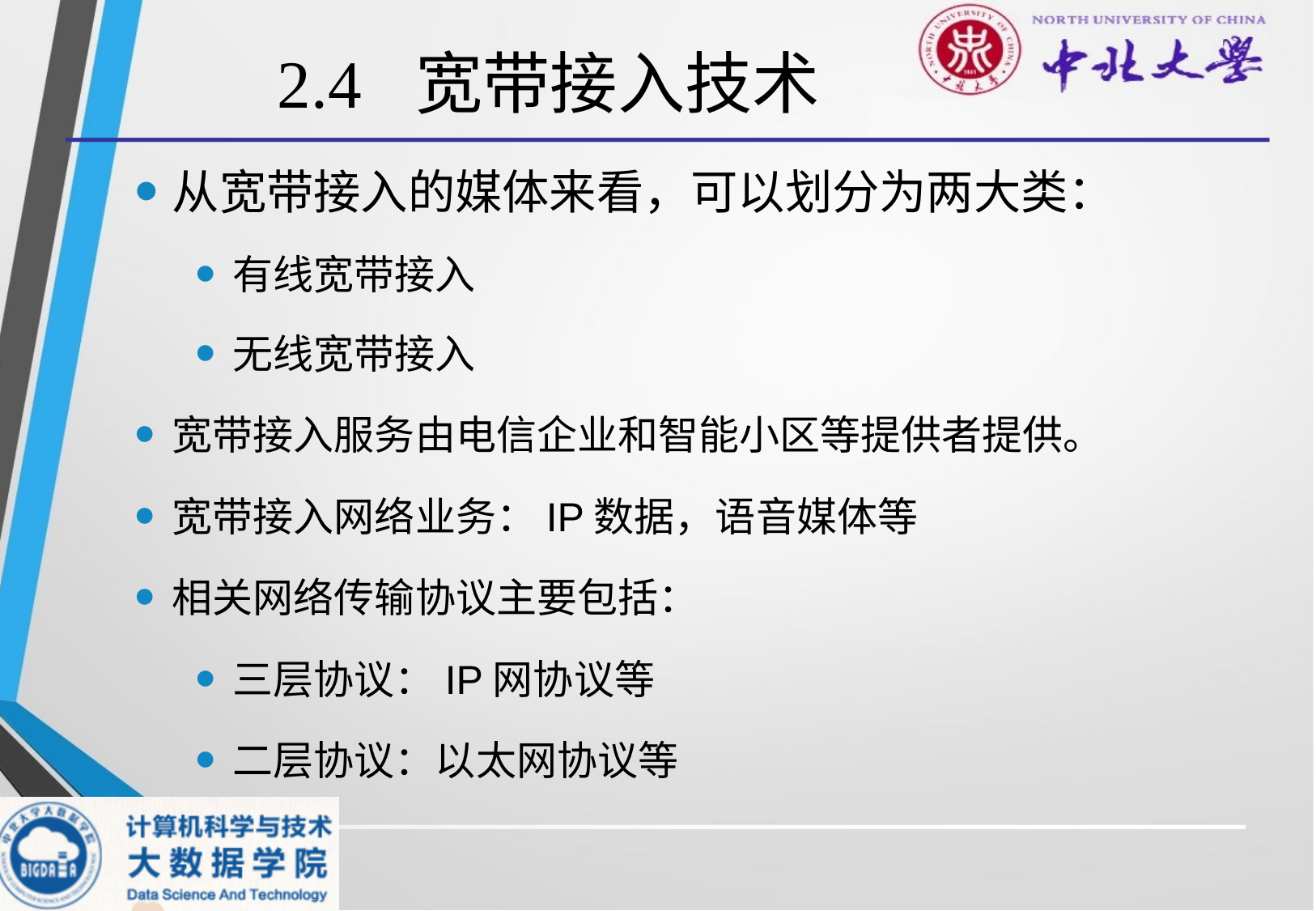

# 2.4  宽带接入技术
从宽带接入的媒体来看，可以划分为两大类：
有线宽带接入
无线宽带接入
宽带接入服务由电信企业和智能小区等提供者提供。
宽带接入网络业务：IP数据，语音媒体等
相关网络传输协议主要包括：
三层协议：IP网协议等
二层协议：以太网协议等

5